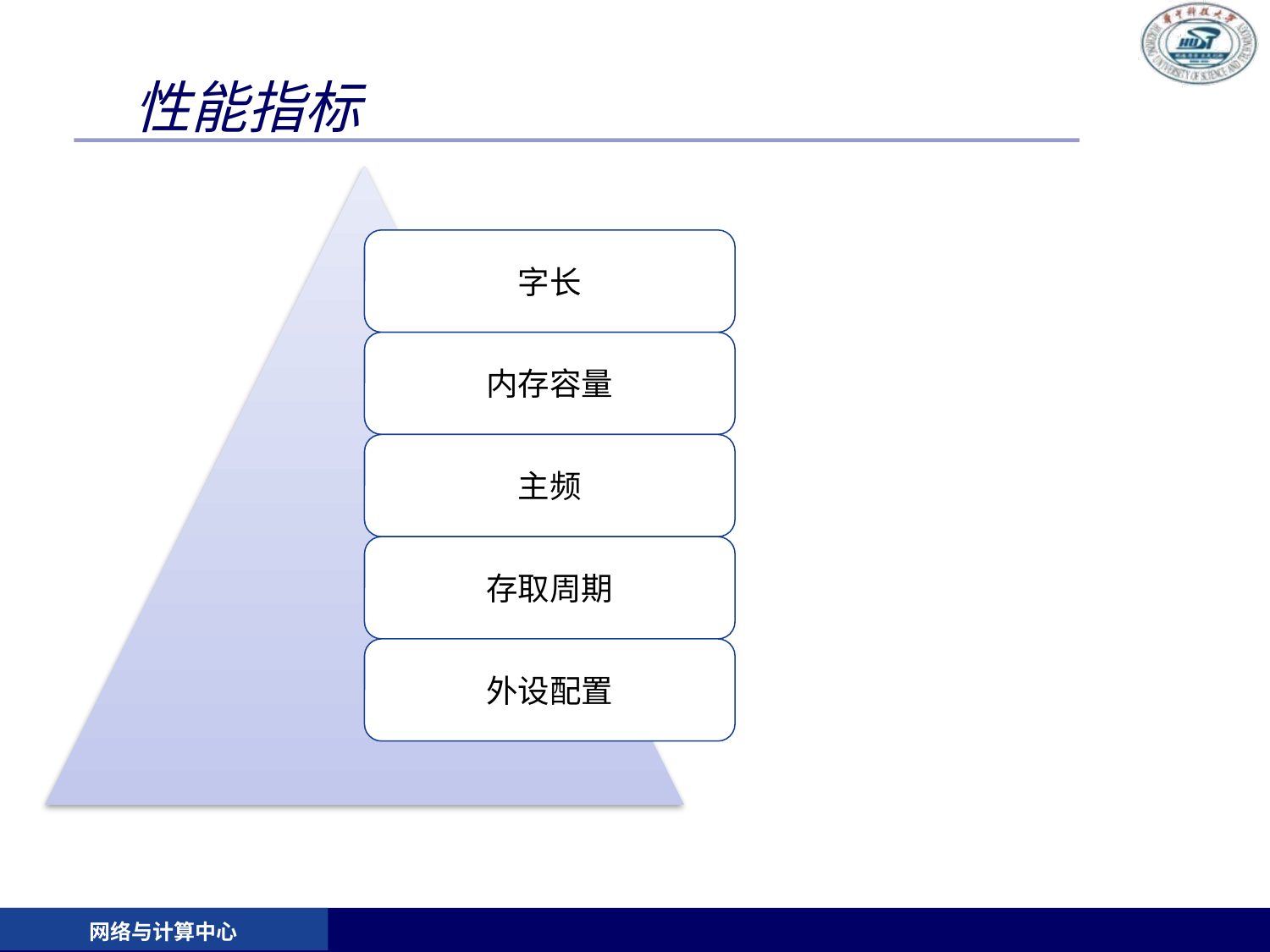

# 性能指标
字长
内存容量
主频
存取周期
外设配置
网络与计算中心